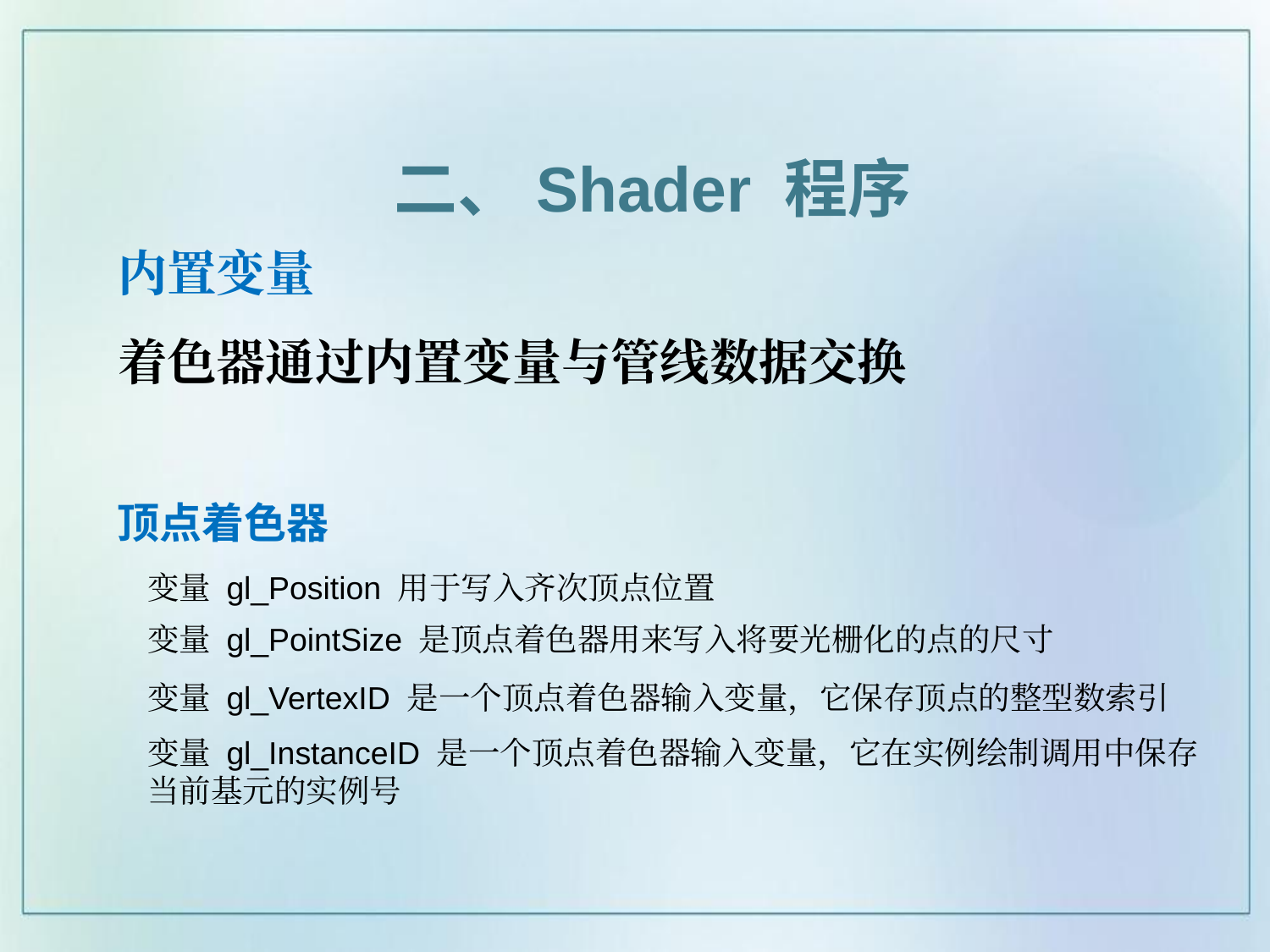

二、Shader 程序
内置变量
着色器通过内置变量与管线数据交换
顶点着色器
变量 gl_Position 用于写入齐次顶点位置
变量 gl_PointSize 是顶点着色器用来写入将要光栅化的点的尺寸
变量 gl_VertexID 是一个顶点着色器输入变量，它保存顶点的整型数索引
变量 gl_InstanceID 是一个顶点着色器输入变量，它在实例绘制调用中保存当前基元的实例号